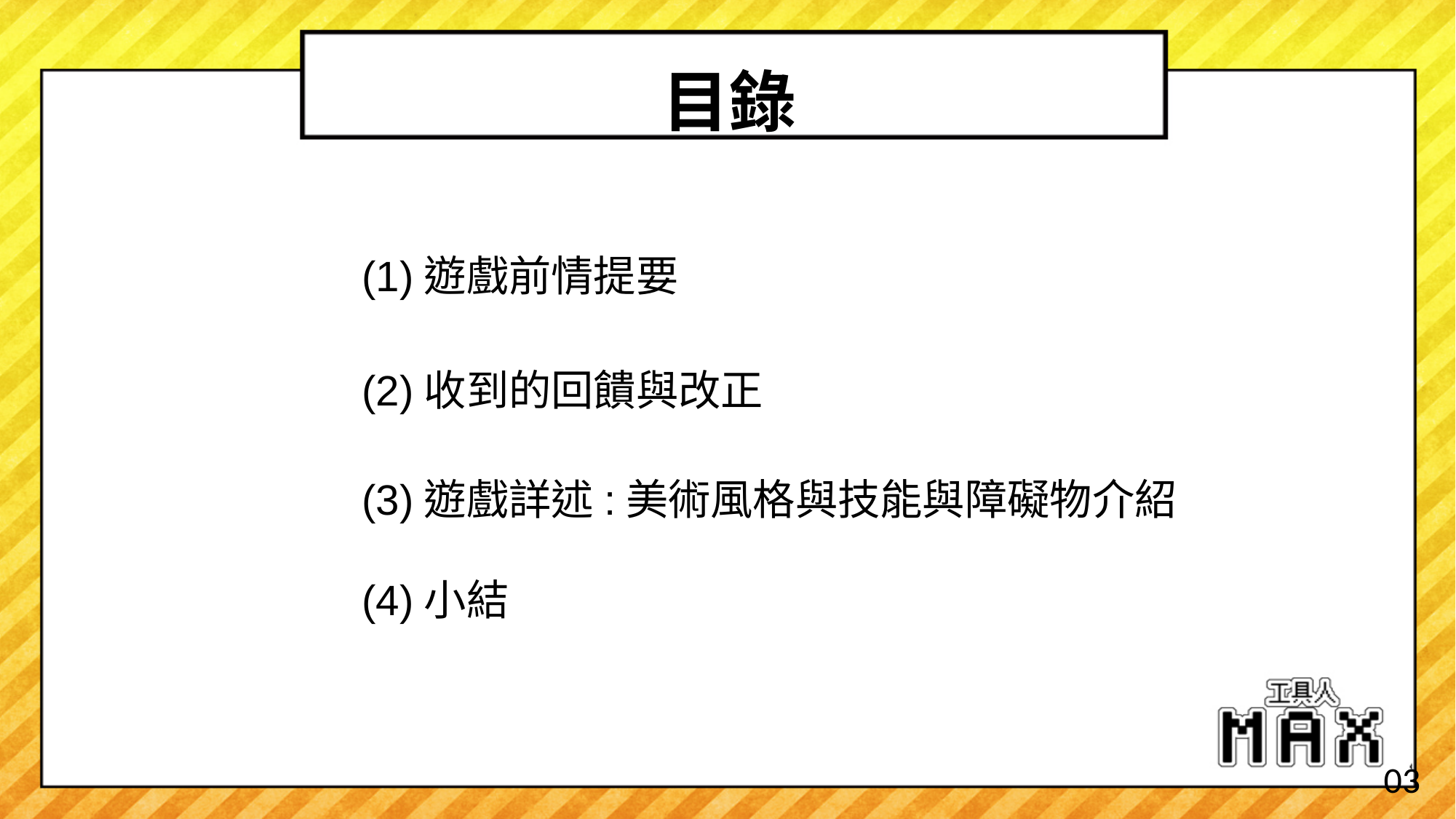

目錄
# (1)遊戲前情提要
(2)收到的回饋與改正

(3)遊戲詳述:美術風格與技能與障礙物介紹

(4)小結
03